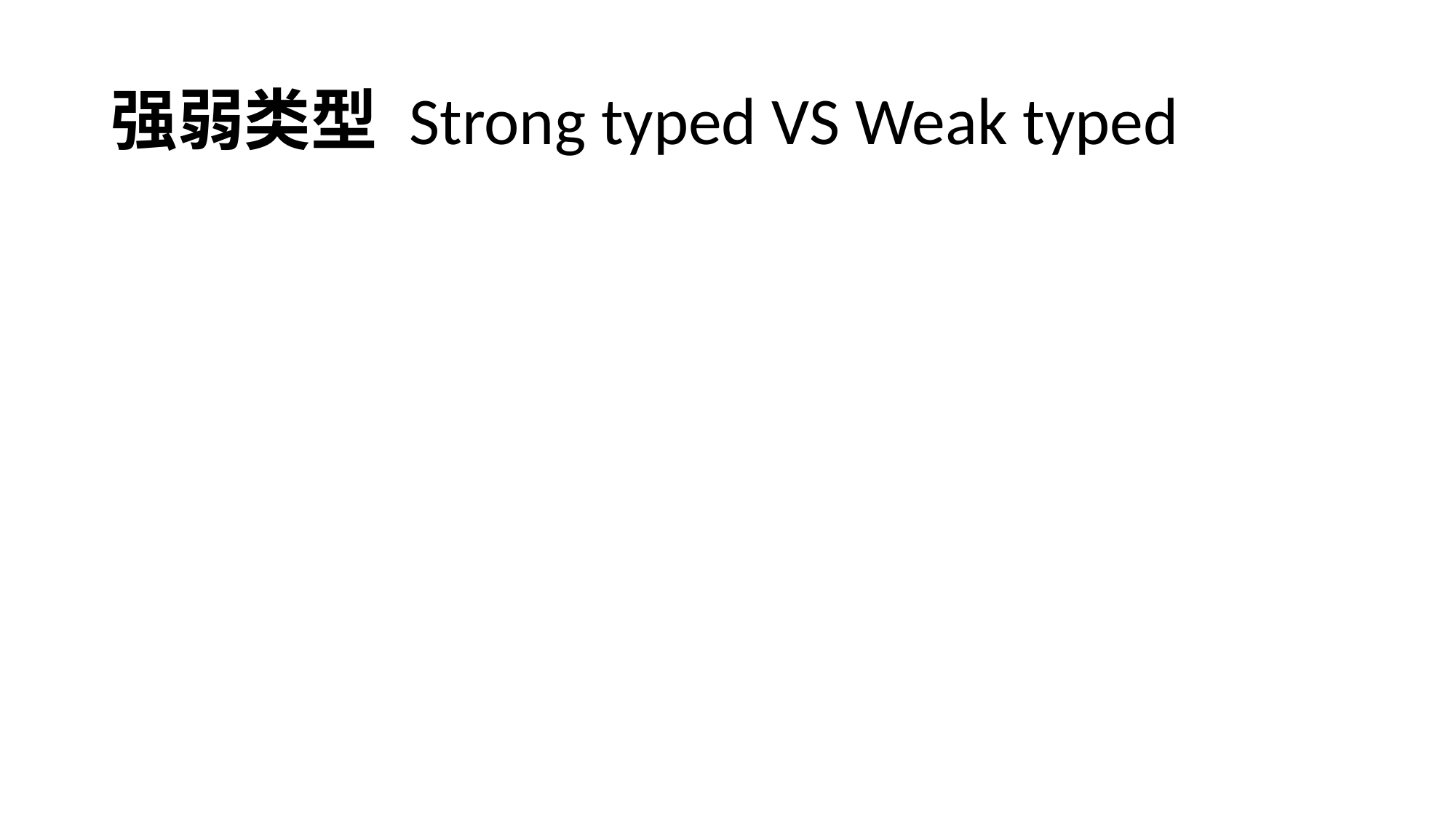

# 强弱类型 Strong typed VS Weak typed